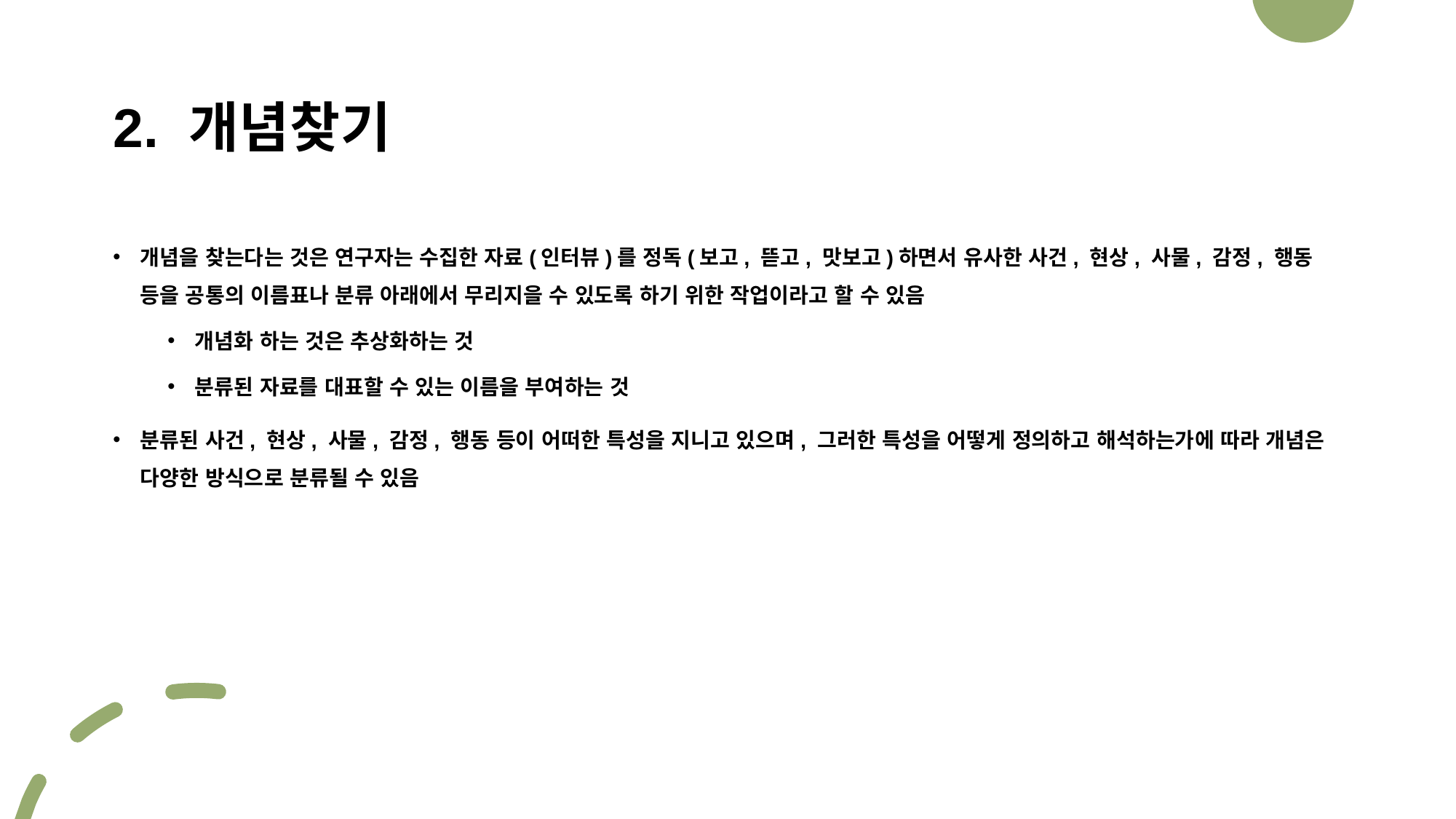

# 2. 개념찾기
개념을 찾는다는 것은 연구자는 수집한 자료(인터뷰)를 정독(보고, 뜯고, 맛보고)하면서 유사한 사건, 현상, 사물, 감정, 행동 등을 공통의 이름표나 분류 아래에서 무리지을 수 있도록 하기 위한 작업이라고 할 수 있음
개념화 하는 것은 추상화하는 것
분류된 자료를 대표할 수 있는 이름을 부여하는 것
분류된 사건, 현상, 사물, 감정, 행동 등이 어떠한 특성을 지니고 있으며, 그러한 특성을 어떻게 정의하고 해석하는가에 따라 개념은 다양한 방식으로 분류될 수 있음